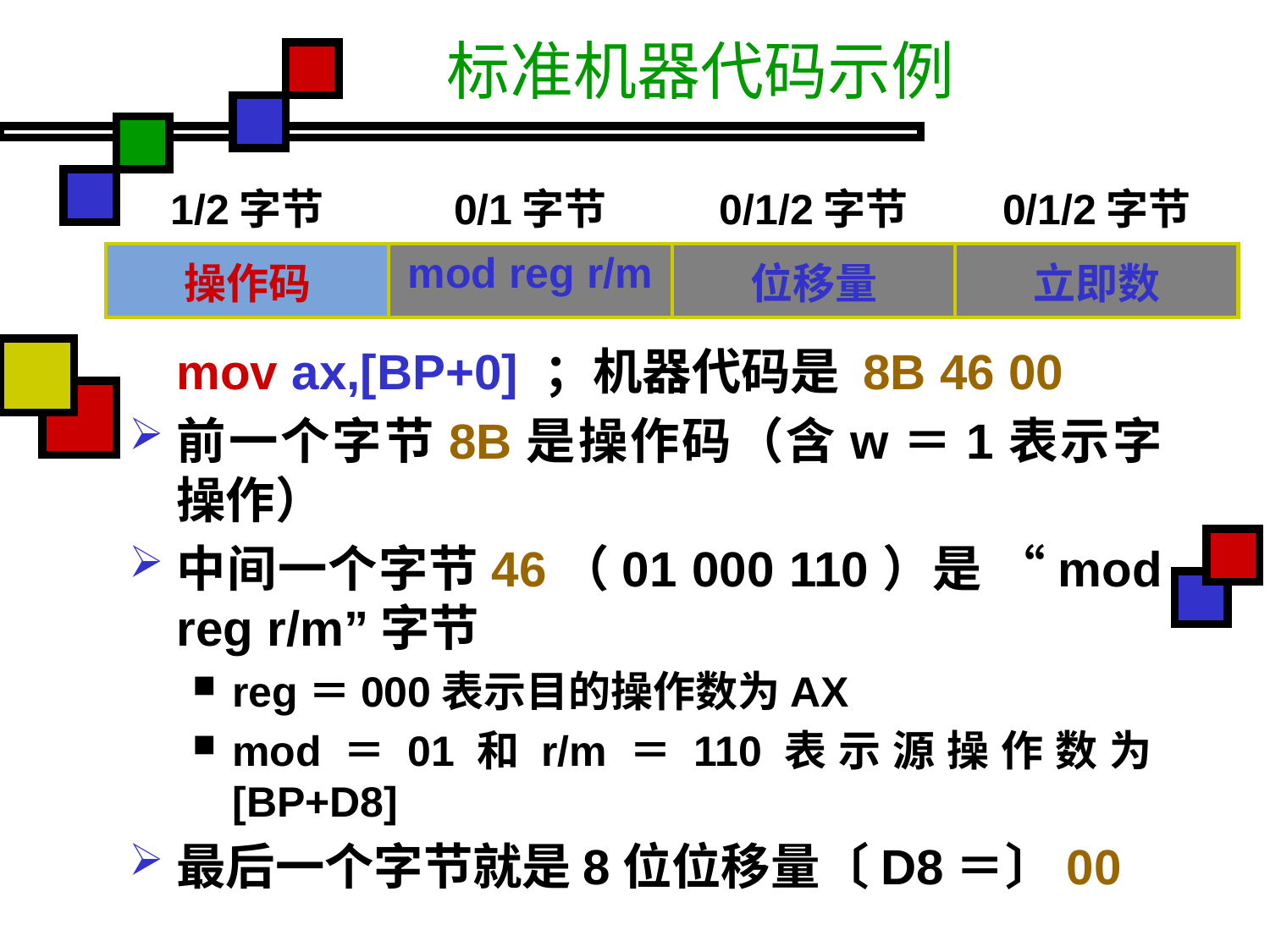

# 标准机器代码示例
| 1/2字节 | 0/1字节 | 0/1/2字节 | 0/1/2字节 |
| --- | --- | --- | --- |
| 操作码 | mod reg r/m | 位移量 | 立即数 |
	mov ax,[BP+0] ；机器代码是 8B 46 00
前一个字节8B是操作码（含w＝1表示字操作）
中间一个字节46（01 000 110）是 “mod reg r/m”字节
reg＝000表示目的操作数为AX
mod＝01和r/m＝110表示源操作数为[BP+D8]
最后一个字节就是8位位移量〔D8＝〕00